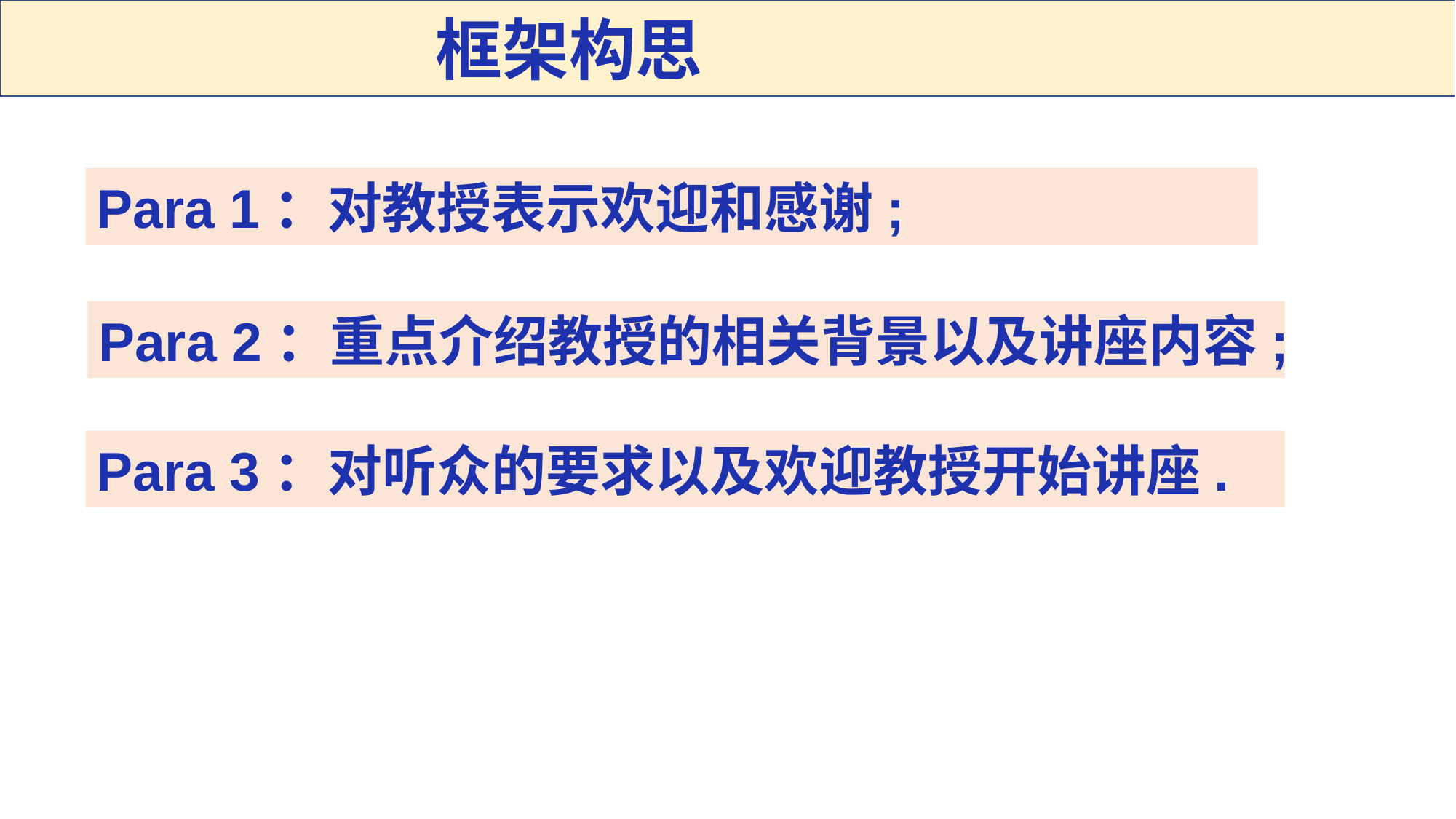

# 框架构思
框架构思
Para 1：对教授表示欢迎和感谢;
Para 2：重点介绍教授的相关背景以及讲座内容;
Para 3：对听众的要求以及欢迎教授开始讲座.